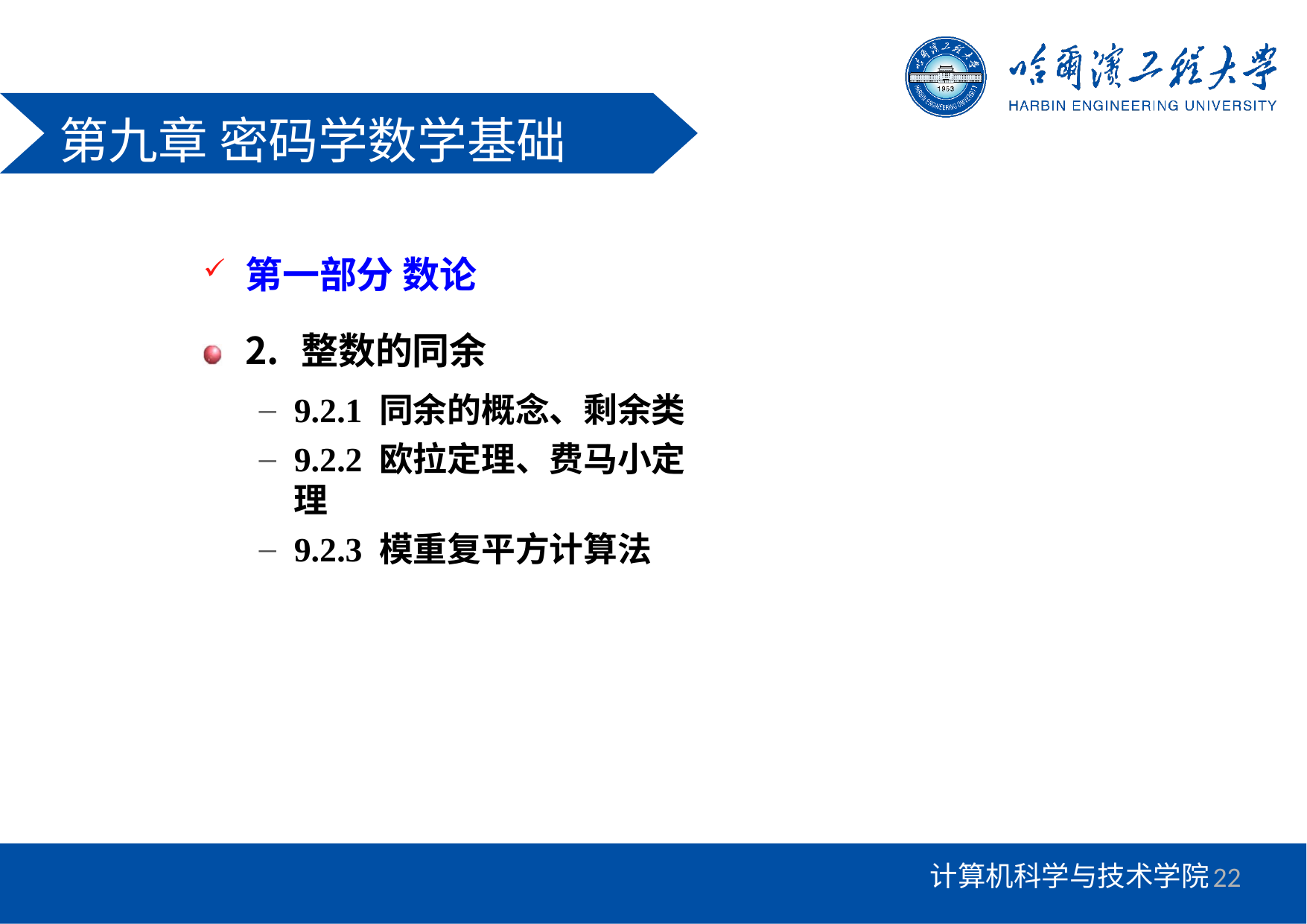

# 第九章 密码学数学基础
第一部分 数论
整数的同余
9.2.1 同余的概念、剩余类
9.2.2 欧拉定理、费马小定理
9.2.3 模重复平方计算法

22